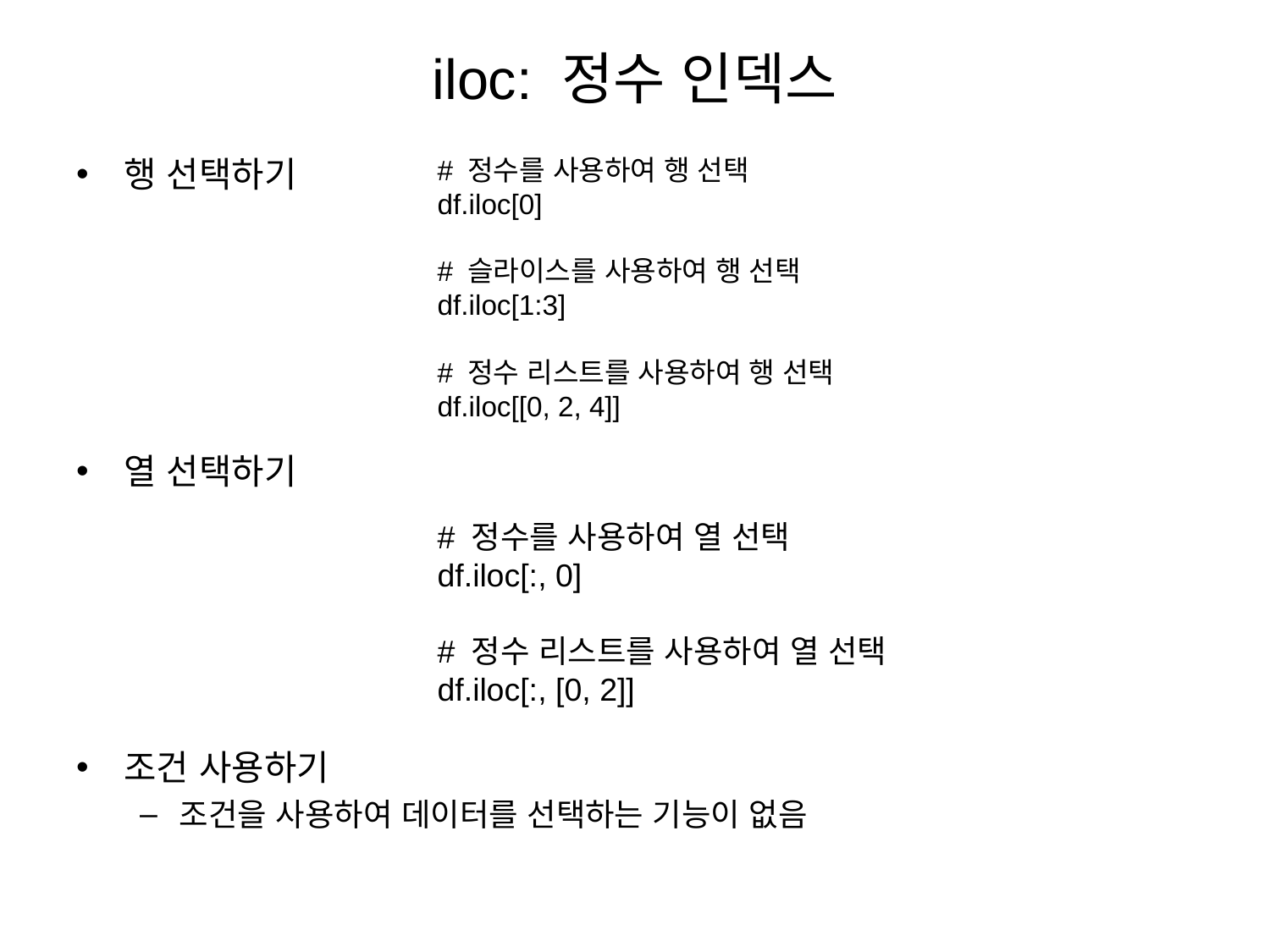

# iloc: 정수 인덱스
# 정수를 사용하여 행 선택
df.iloc[0]

# 슬라이스를 사용하여 행 선택
df.iloc[1:3]

# 정수 리스트를 사용하여 행 선택
df.iloc[[0, 2, 4]]
행 선택하기

열 선택하기

조건 사용하기
조건을 사용하여 데이터를 선택하는 기능이 없음
# 정수를 사용하여 열 선택
df.iloc[:, 0]

# 정수 리스트를 사용하여 열 선택
df.iloc[:, [0, 2]]